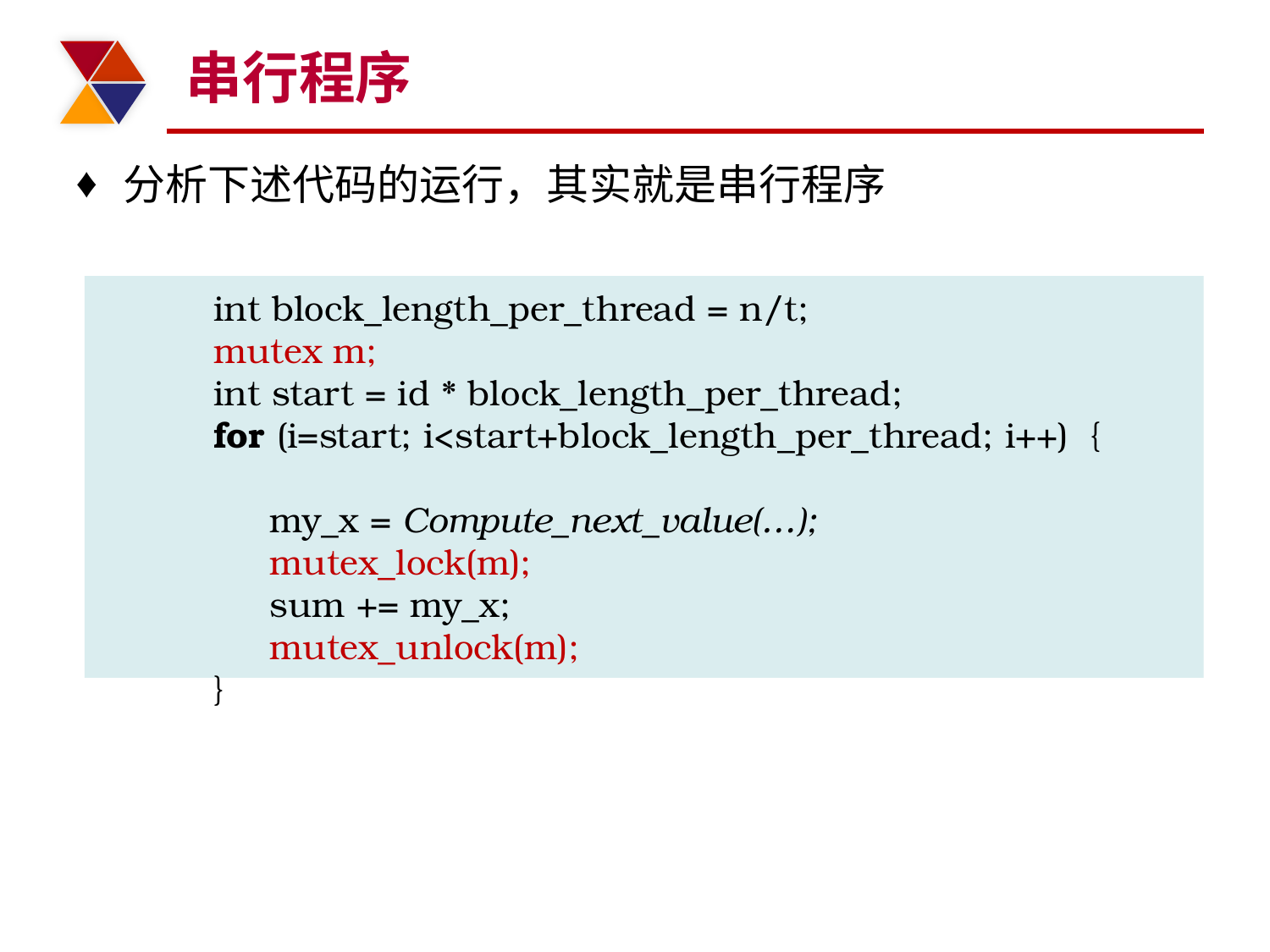

# 串行程序
分析下述代码的运行，其实就是串行程序

int block_length_per_thread = n/t;
mutex m;
int start = id * block_length_per_thread;
for (i=start; i<start+block_length_per_thread; i++)  {
     my_x = Compute_next_value(…);
     mutex_lock(m);
     sum += my_x;
     mutex_unlock(m);
}